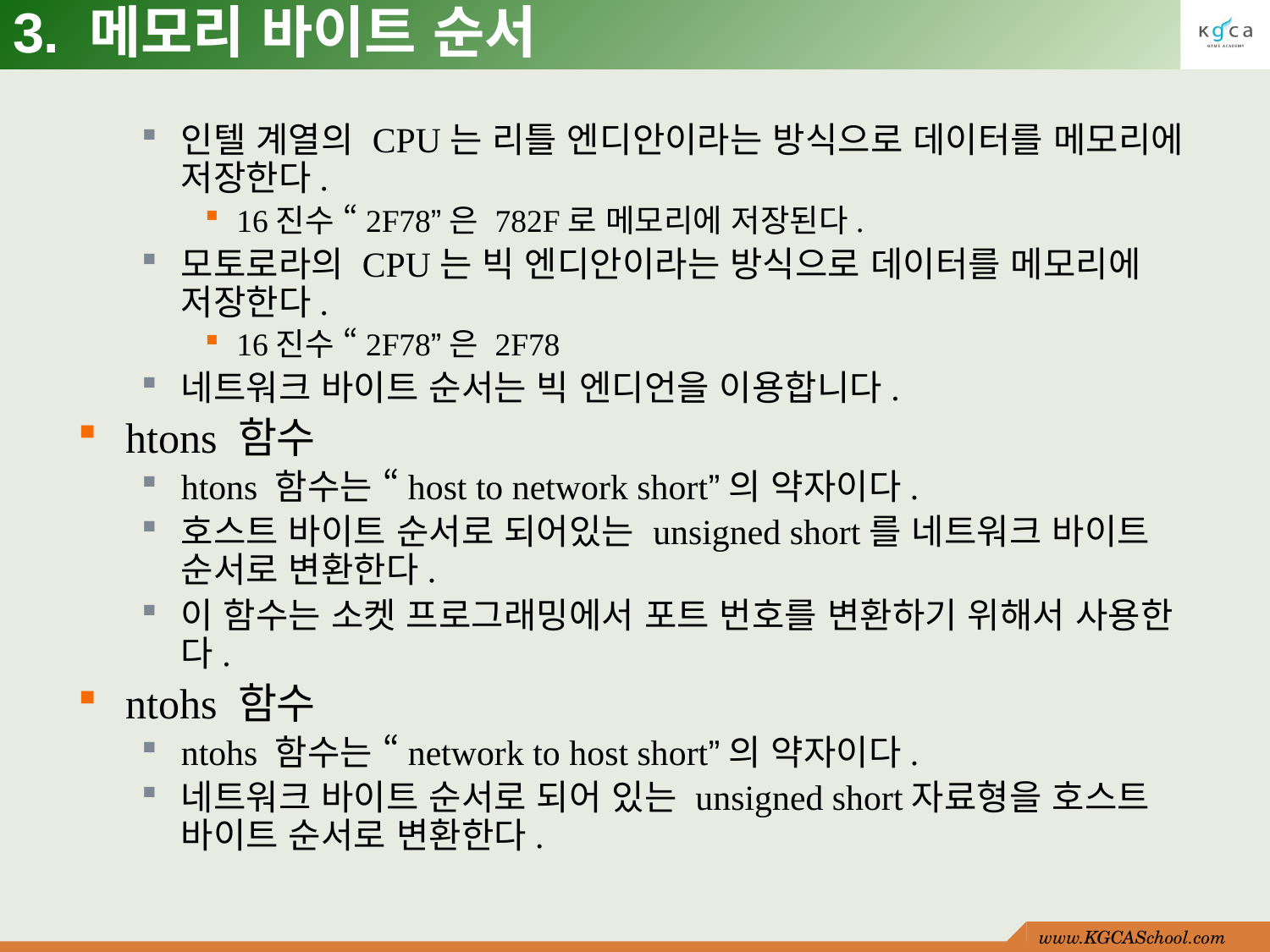

# 3. 메모리 바이트 순서
인텔 계열의 CPU는 리틀 엔디안이라는 방식으로 데이터를 메모리에 저장한다.
16진수 “2F78”은 782F로 메모리에 저장된다.
모토로라의 CPU는 빅 엔디안이라는 방식으로 데이터를 메모리에 저장한다.
16진수 “2F78”은 2F78
네트워크 바이트 순서는 빅 엔디언을 이용합니다.
htons 함수
htons 함수는 “host to network short”의 약자이다.
호스트 바이트 순서로 되어있는 unsigned short를 네트워크 바이트 순서로 변환한다.
이 함수는 소켓 프로그래밍에서 포트 번호를 변환하기 위해서 사용한다.
ntohs 함수
ntohs 함수는 “network to host short”의 약자이다.
네트워크 바이트 순서로 되어 있는 unsigned short자료형을 호스트 바이트 순서로 변환한다.